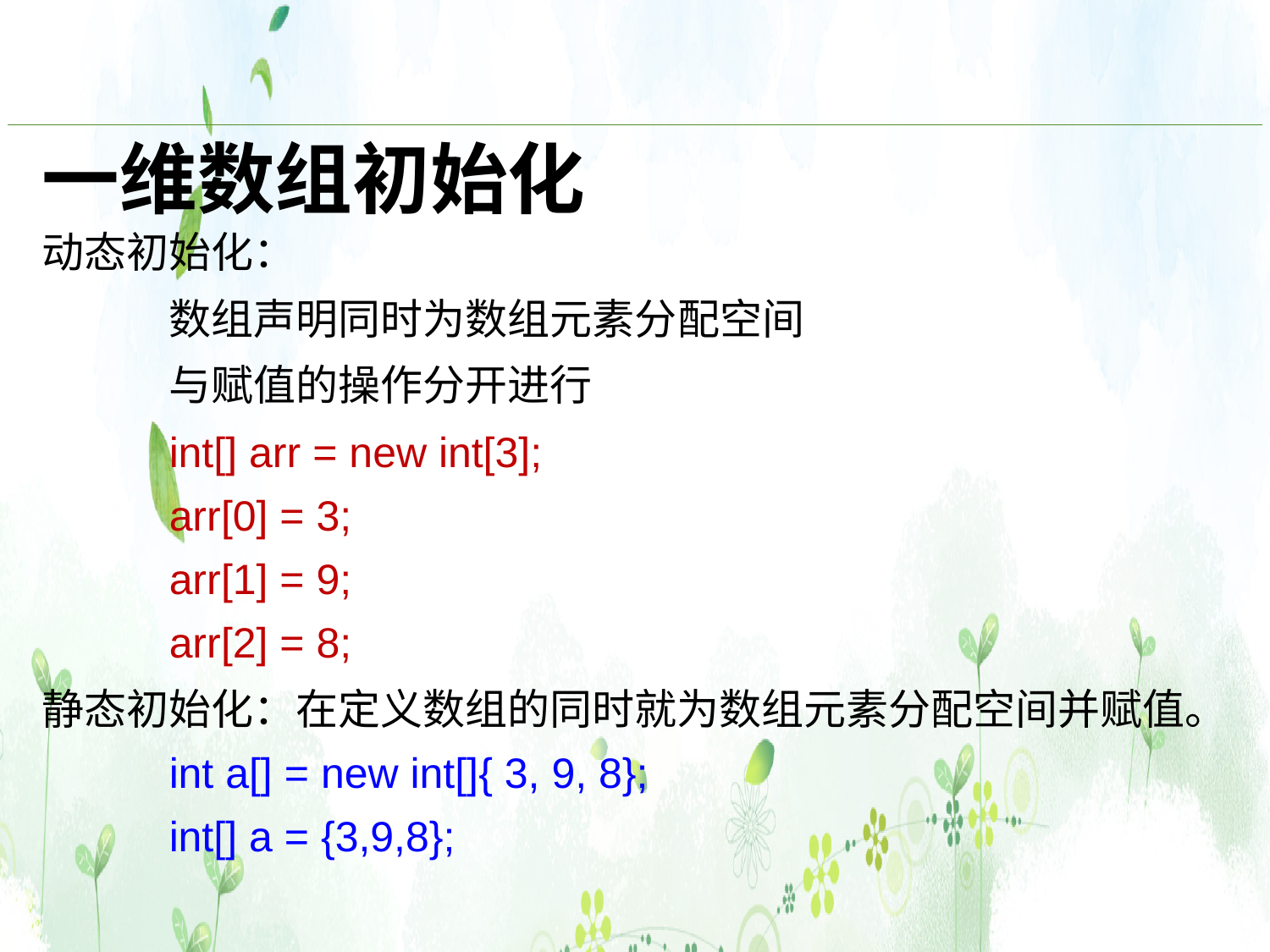

# 一维数组初始化
动态初始化：
	数组声明同时为数组元素分配空间
	与赋值的操作分开进行
	int[] arr = new int[3];
	arr[0] = 3;
	arr[1] = 9;
	arr[2] = 8;
静态初始化：在定义数组的同时就为数组元素分配空间并赋值。
	int a[] = new int[]{ 3, 9, 8};
	int[] a = {3,9,8};